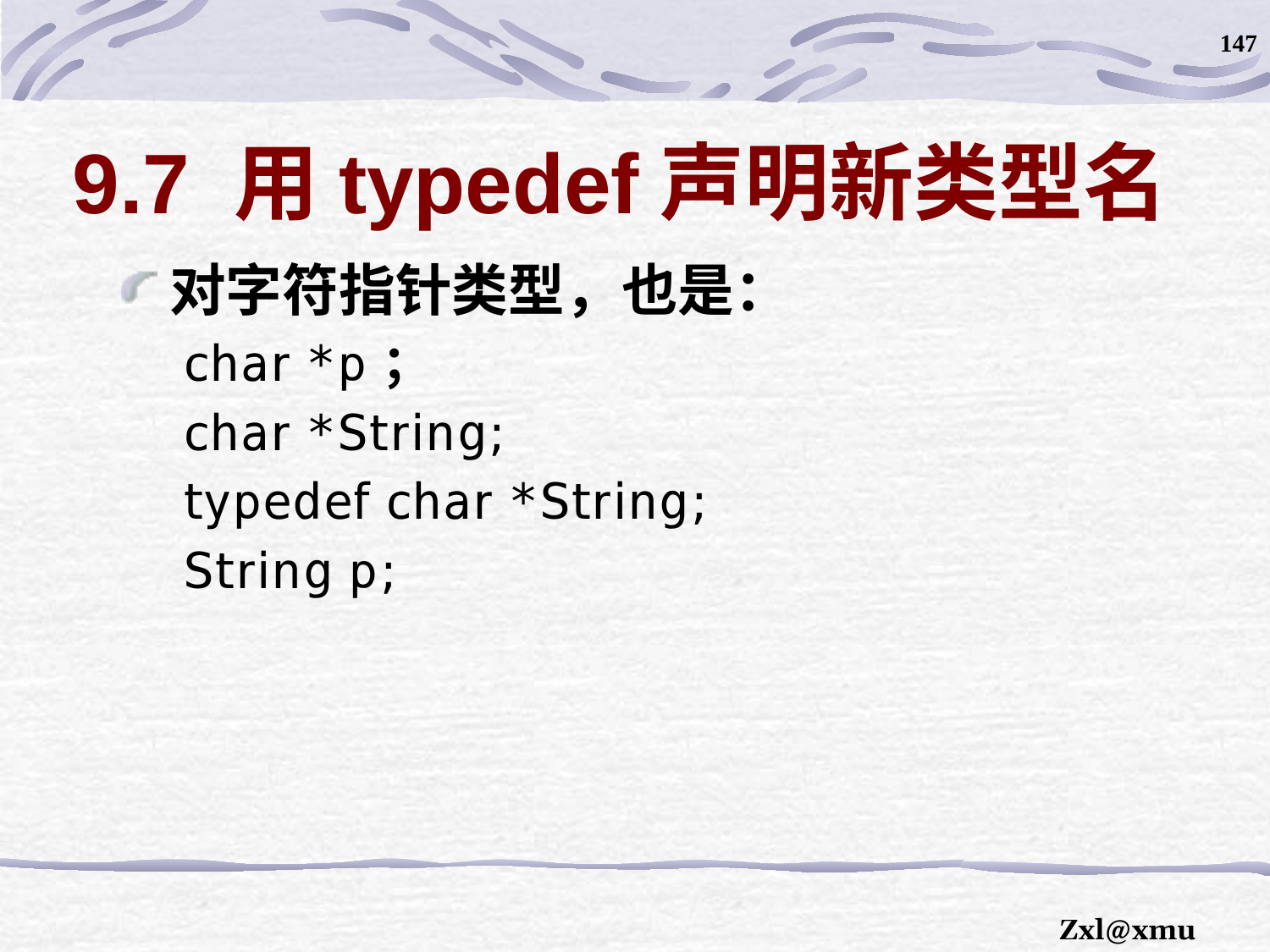

147
# 9.7 用typedef声明新类型名
对字符指针类型，也是：
char *p；
char *String;
typedef char *String;
String p;